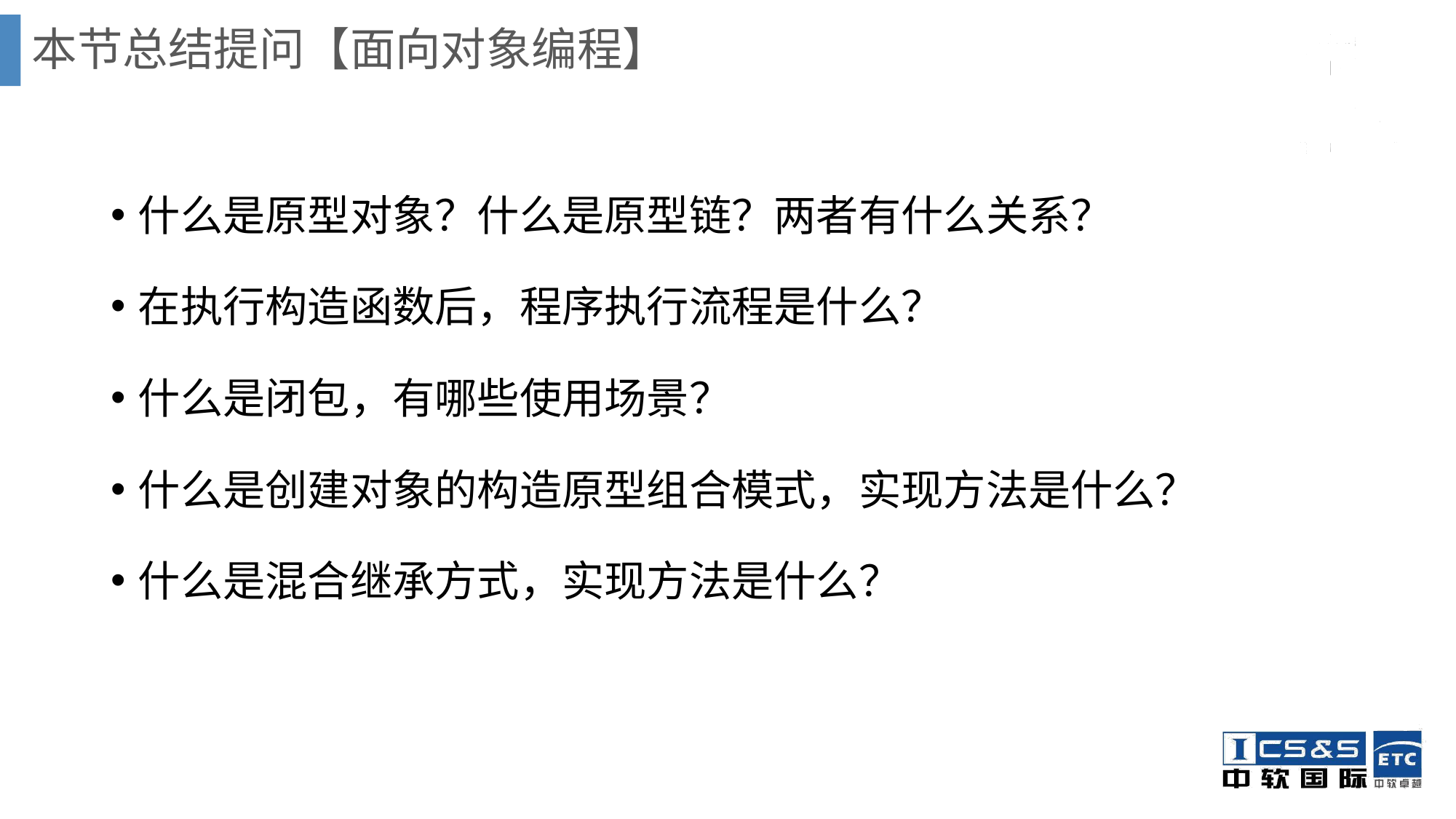

# 本节总结提问【面向对象编程】
什么是原型对象？什么是原型链？两者有什么关系？
在执行构造函数后，程序执行流程是什么？
什么是闭包，有哪些使用场景？
什么是创建对象的构造原型组合模式，实现方法是什么？
什么是混合继承方式，实现方法是什么？